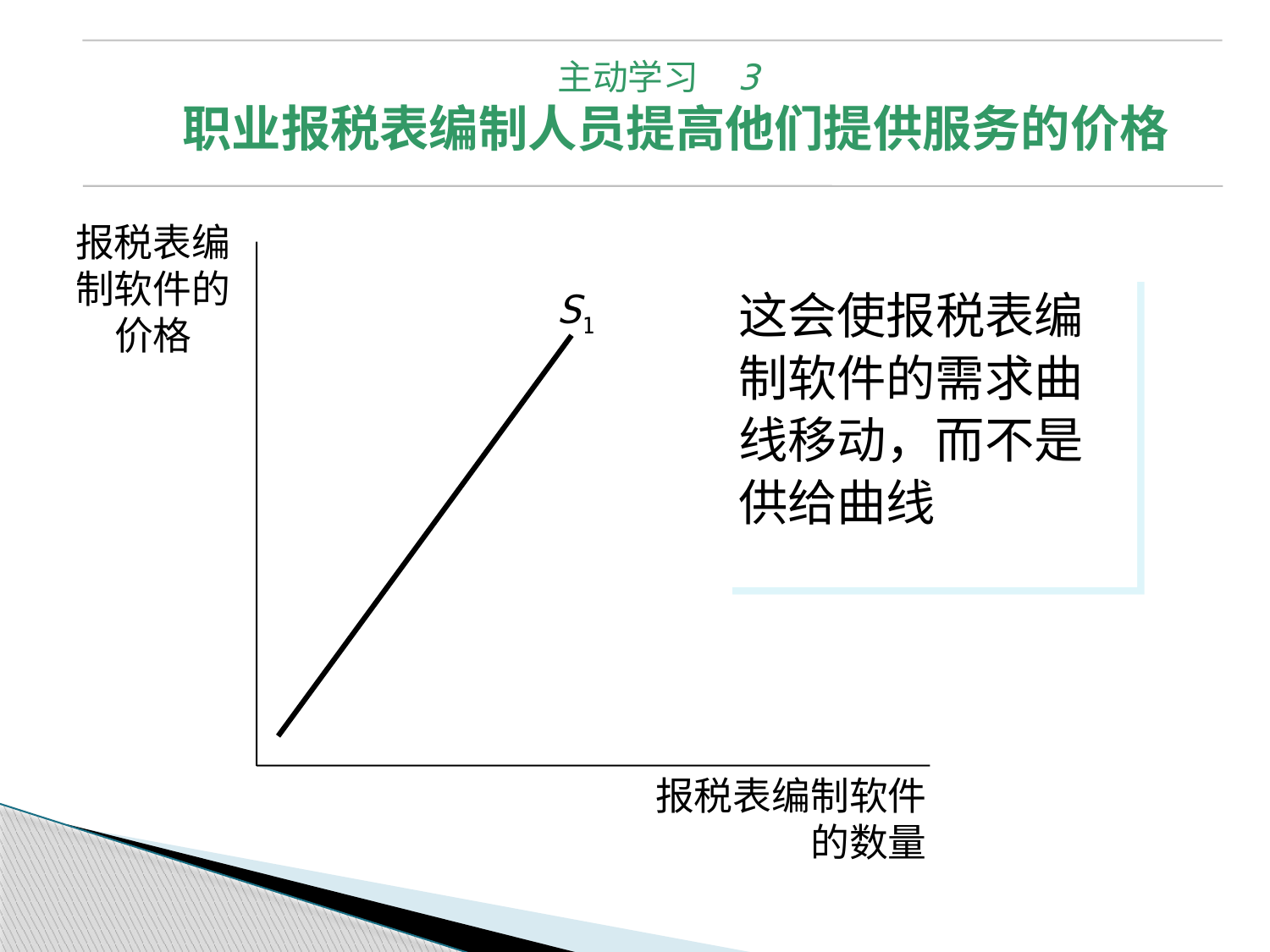

主动学习    3
职业报税表编制人员提高他们提供服务的价格
报税表编制软件的价格

S1

报税表编制软件的数量
这会使报税表编制软件的需求曲线移动，而不是供给曲线